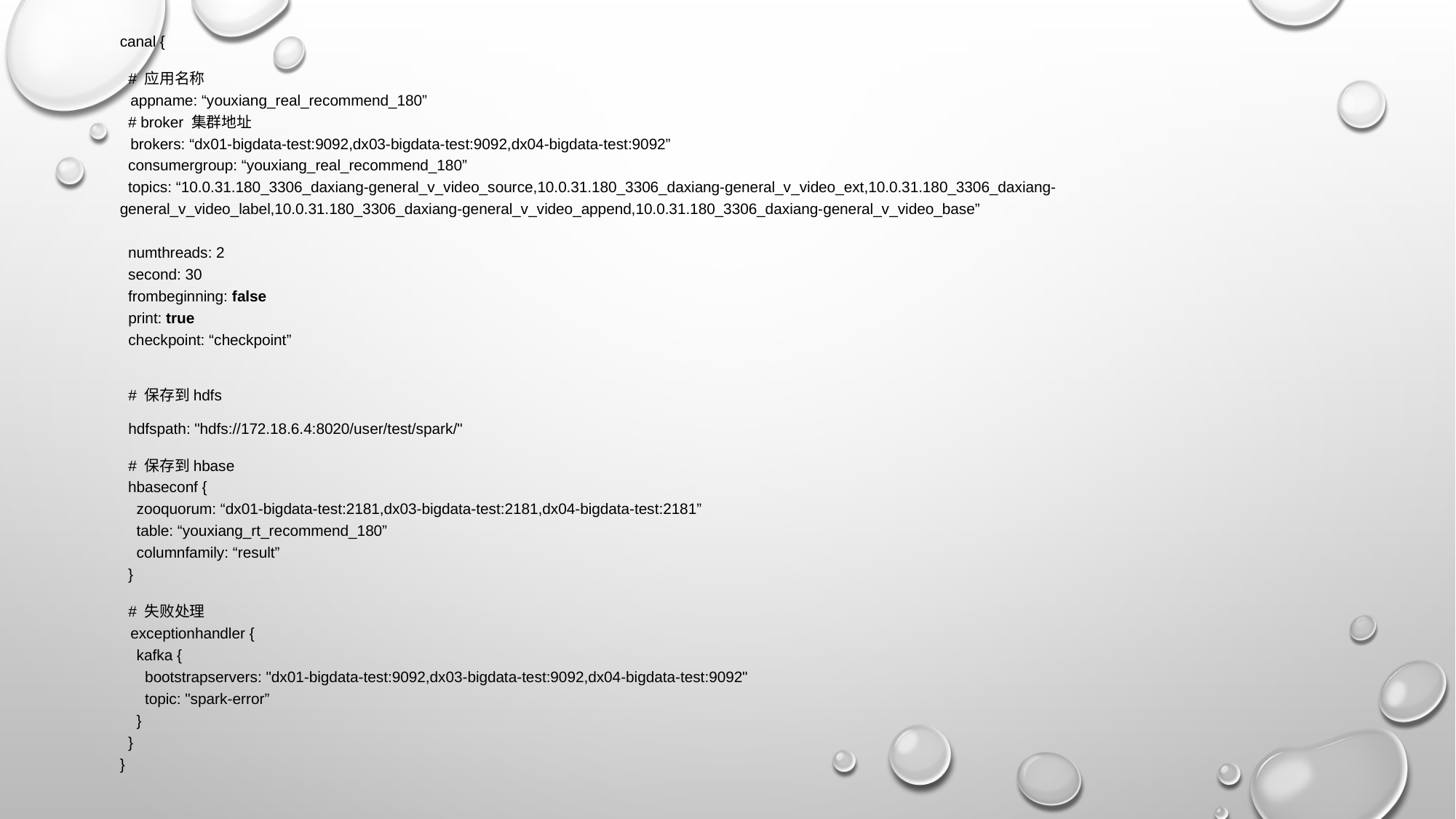

canal {
  # 应用名称
  appname: “youxiang_real_recommend_180”
  # broker 集群地址
  brokers: “dx01-bigdata-test:9092,dx03-bigdata-test:9092,dx04-bigdata-test:9092”
  consumergroup: “youxiang_real_recommend_180”
  topics: “10.0.31.180_3306_daxiang-general_v_video_source,10.0.31.180_3306_daxiang-general_v_video_ext,10.0.31.180_3306_daxiang-general_v_video_label,10.0.31.180_3306_daxiang-general_v_video_append,10.0.31.180_3306_daxiang-general_v_video_base”
  numthreads: 2
  second: 30
  frombeginning: false
  print: true
  checkpoint: “checkpoint”
  # 保存到hdfs
  hdfspath: "hdfs://172.18.6.4:8020/user/test/spark/"
  # 保存到hbase
  hbaseconf {
    zooquorum: “dx01-bigdata-test:2181,dx03-bigdata-test:2181,dx04-bigdata-test:2181”
    table: “youxiang_rt_recommend_180”
    columnfamily: “result”
  }
  # 失败处理
  exceptionhandler {
    kafka {
      bootstrapservers: "dx01-bigdata-test:9092,dx03-bigdata-test:9092,dx04-bigdata-test:9092"
      topic: "spark-error”
    }
  }
}